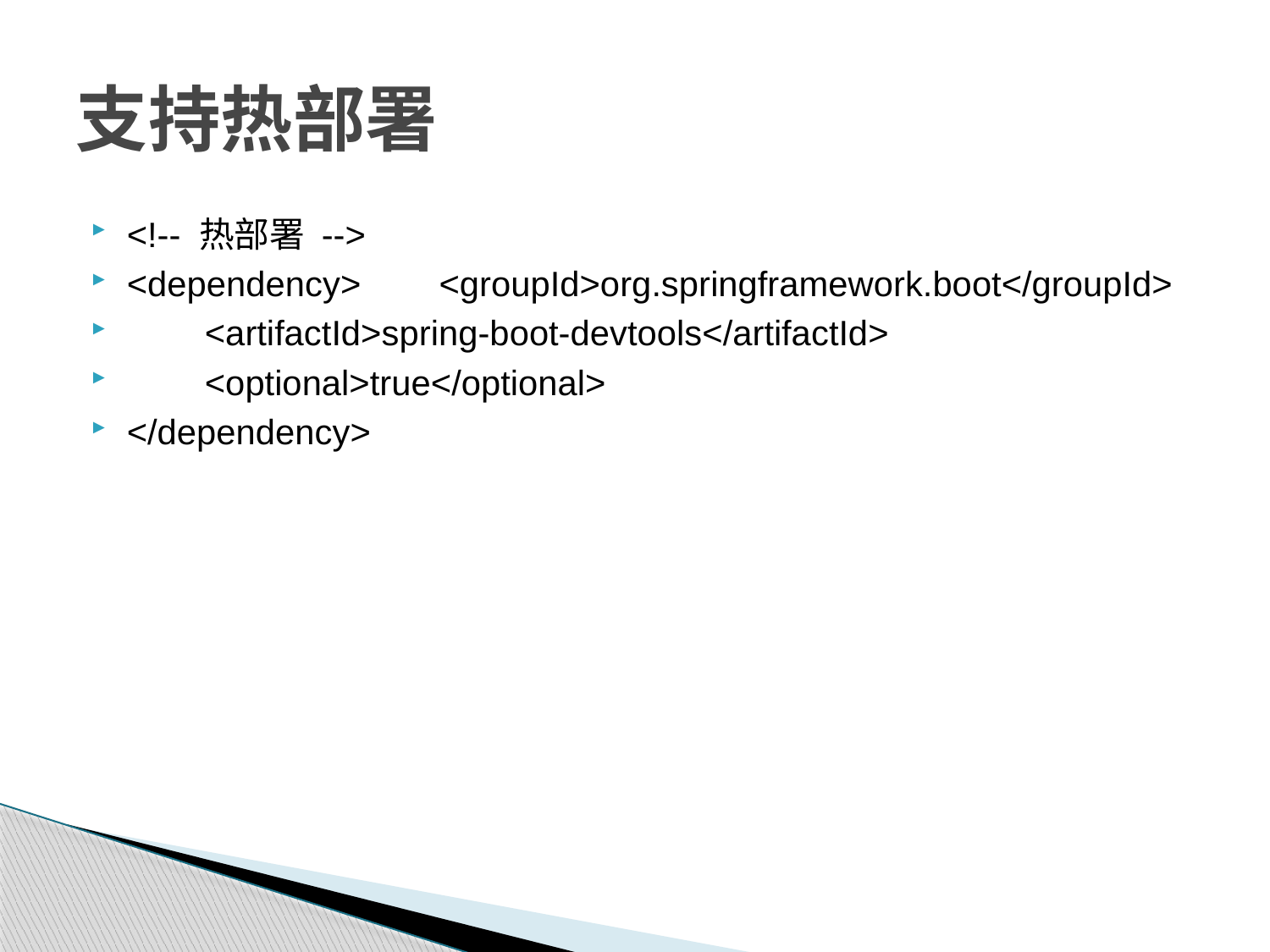

# 支持热部署
<!-- 热部署 -->
<dependency>        <groupId>org.springframework.boot</groupId>
        <artifactId>spring-boot-devtools</artifactId>
        <optional>true</optional>
</dependency>